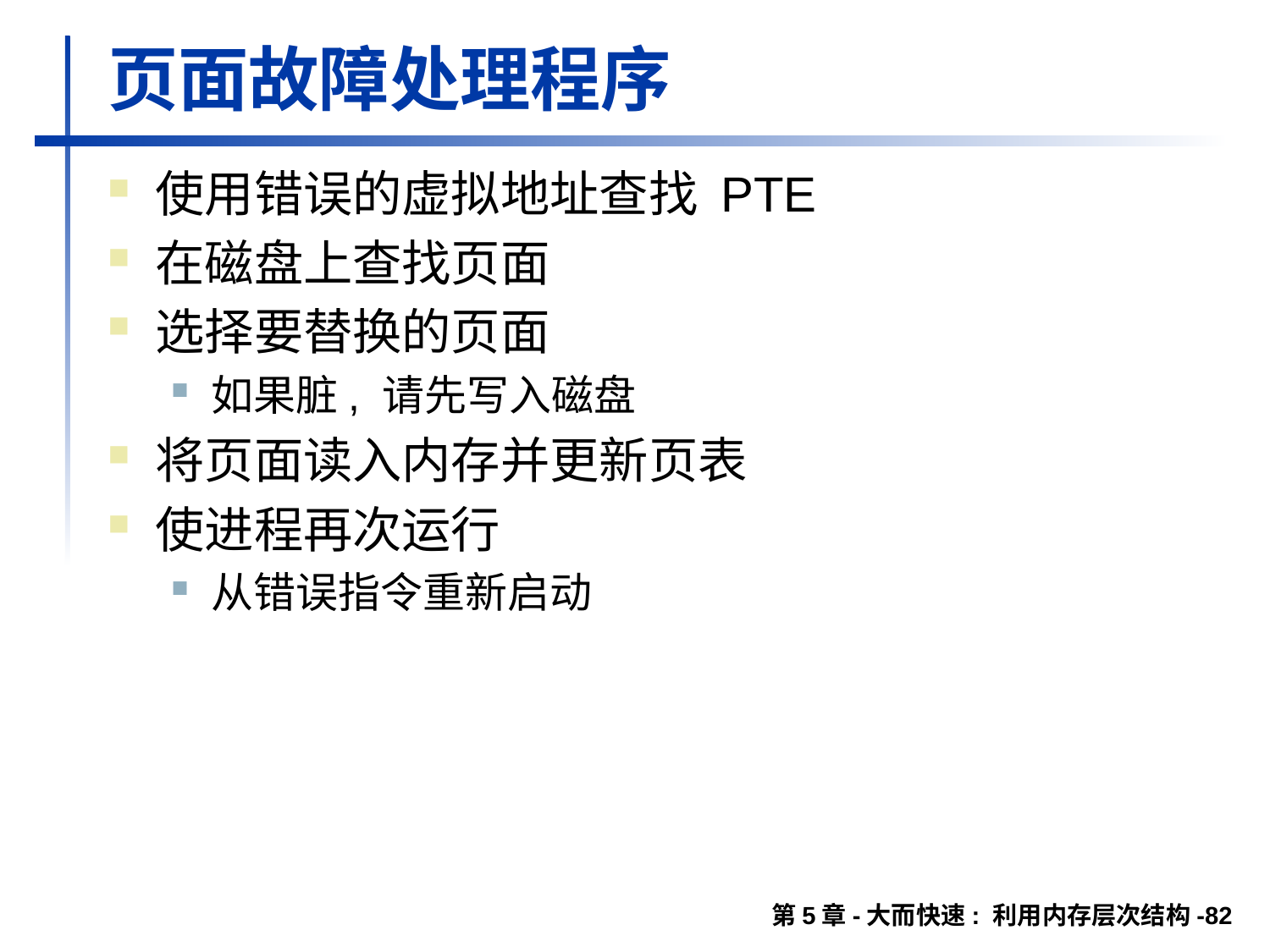

# 页面故障处理程序
使用错误的虚拟地址查找 PTE
在磁盘上查找页面
选择要替换的页面
如果脏, 请先写入磁盘
将页面读入内存并更新页表
使进程再次运行
从错误指令重新启动
第5章-大而快速: 利用内存层次结构-82